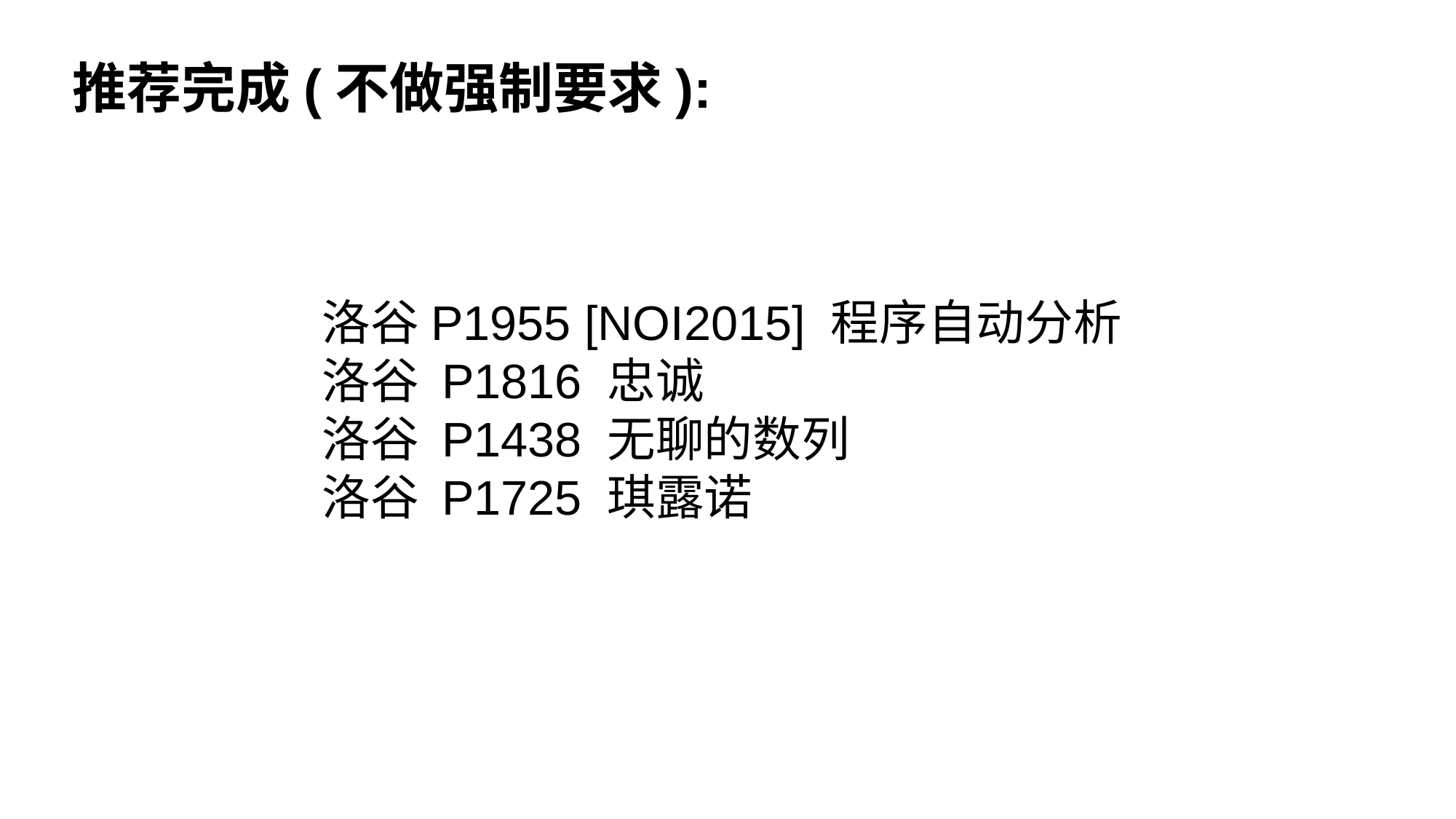

推荐完成(不做强制要求):
洛谷P1955 [NOI2015] 程序自动分析
洛谷 P1816 忠诚
洛谷 P1438 无聊的数列
洛谷 P1725 琪露诺